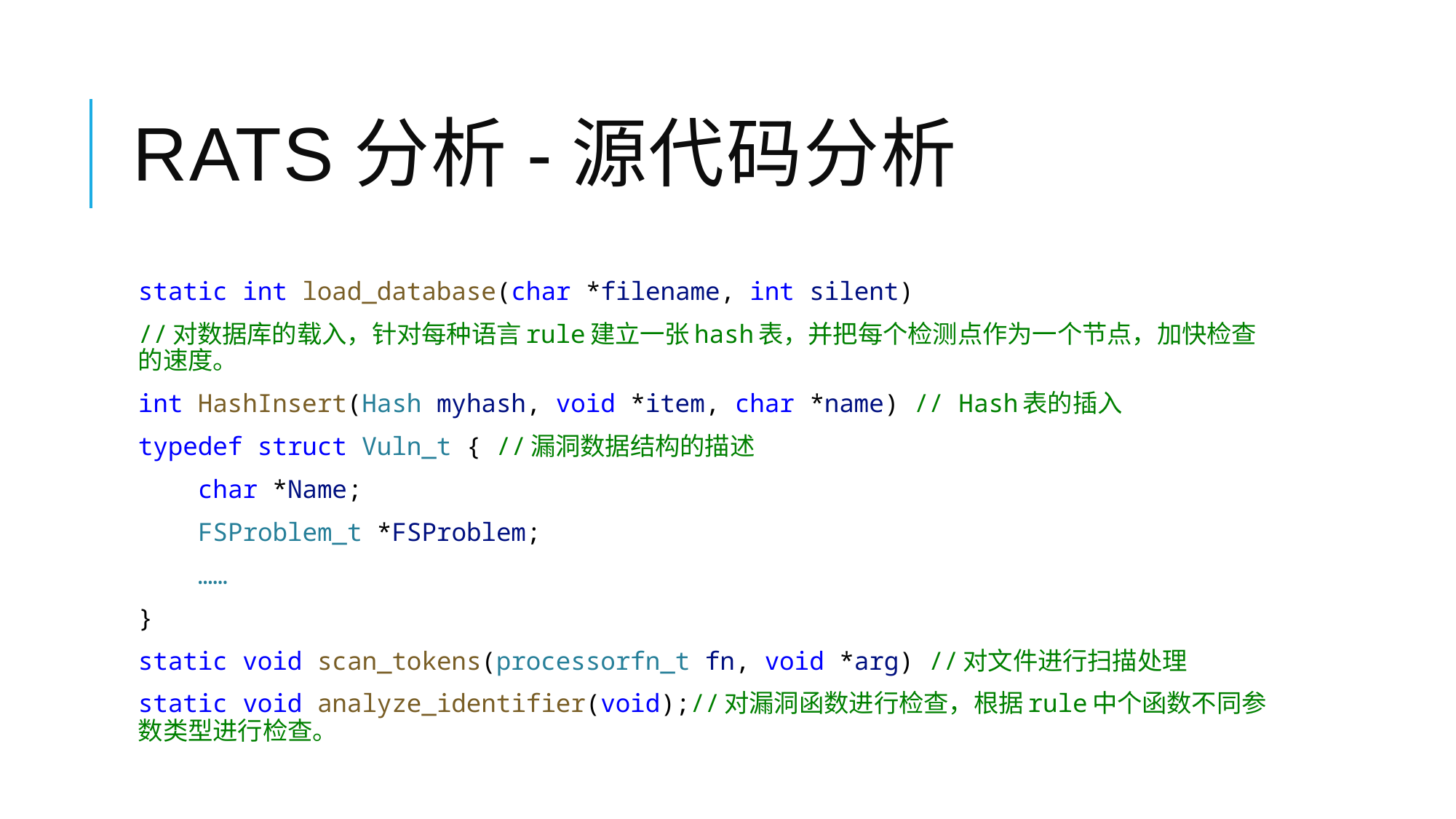

# RATS分析-源代码分析
static int load_database(char *filename, int silent)
//对数据库的载入，针对每种语言rule建立一张hash表，并把每个检测点作为一个节点，加快检查的速度。
int HashInsert(Hash myhash, void *item, char *name) // Hash表的插入
typedef struct Vuln_t { //漏洞数据结构的描述
    char *Name;
    FSProblem_t *FSProblem;
    ……
}
static void scan_tokens(processorfn_t fn, void *arg) //对文件进行扫描处理
static void analyze_identifier(void);//对漏洞函数进行检查，根据rule中个函数不同参数类型进行检查。